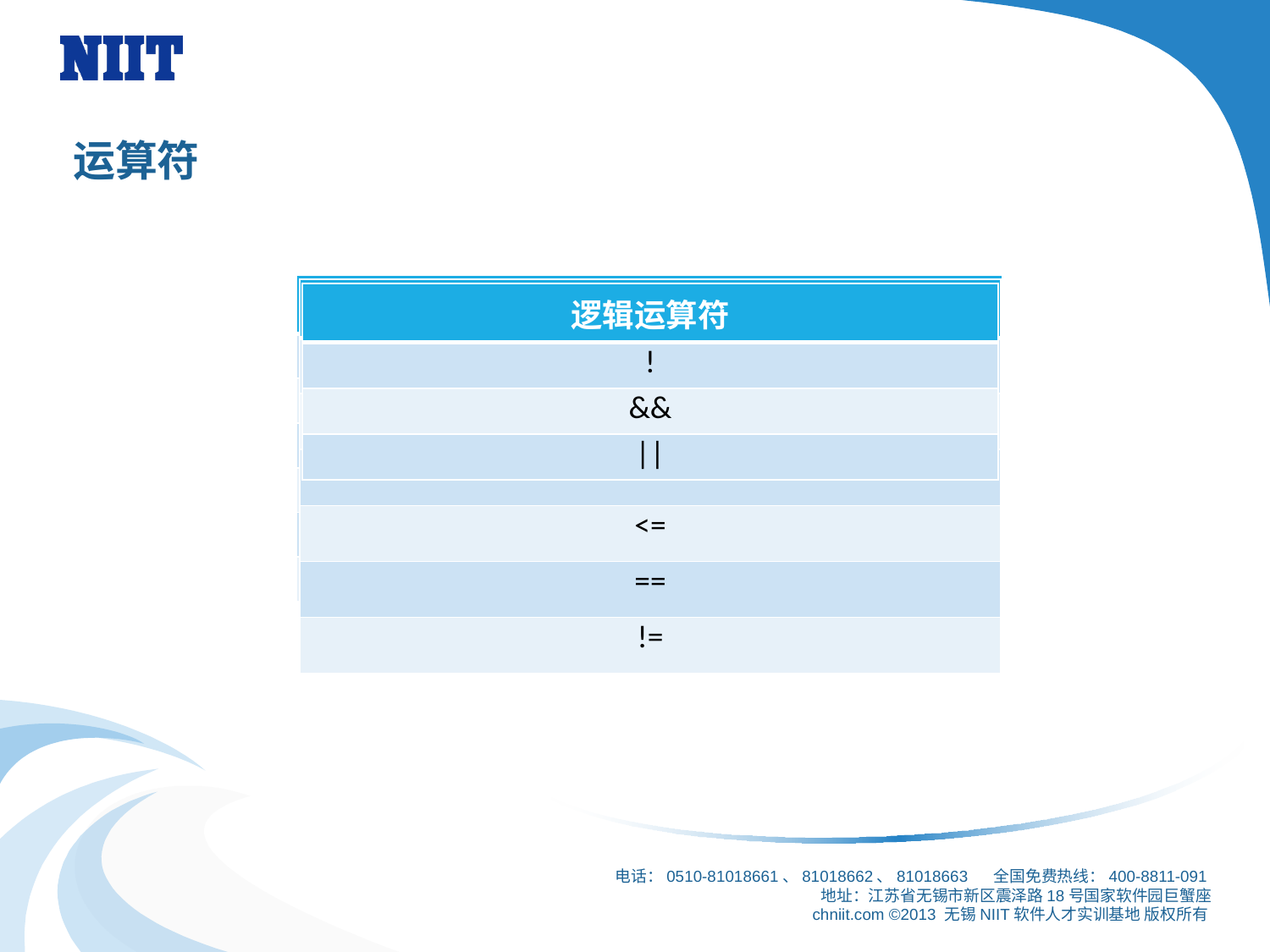

# 运算符

| 算术运算符 |
| --- |
| + |
| - |
| \* |
| / |
| ++ |
| -- |
| 条件运算符 |
| --- |
| > |
| < |
| >= |
| <= |
| == |
| != |
| 逻辑运算符 |
| --- |
| ! |
| && |
| || |